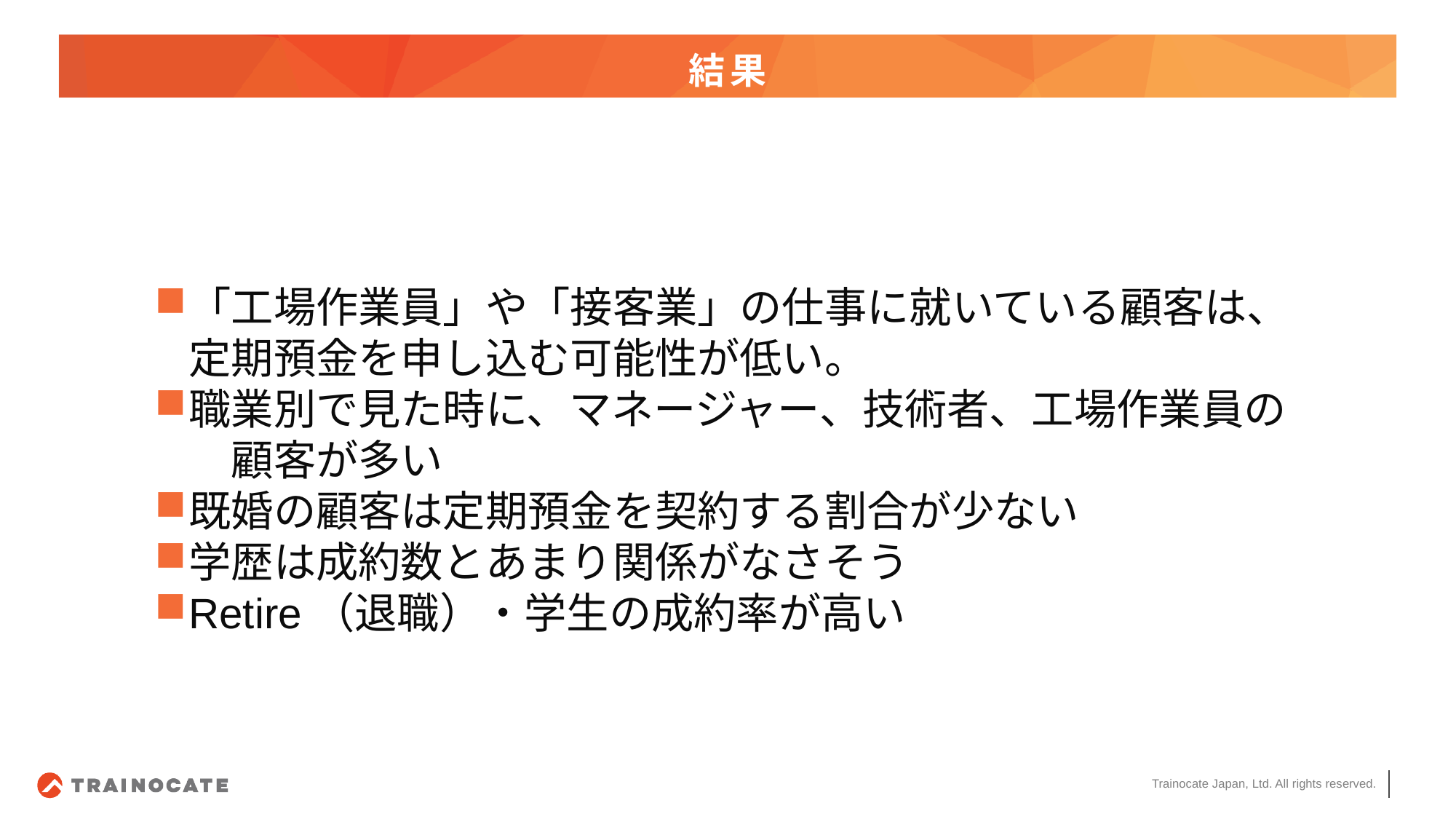

# 結果
「工場作業員」や「接客業」の仕事に就いている顧客は、定期預金を申し込む可能性が低い。
職業別で見た時に、マネージャー、技術者、工場作業員の　顧客が多い
既婚の顧客は定期預金を契約する割合が少ない
学歴は成約数とあまり関係がなさそう
Retire（退職）・学生の成約率が高い